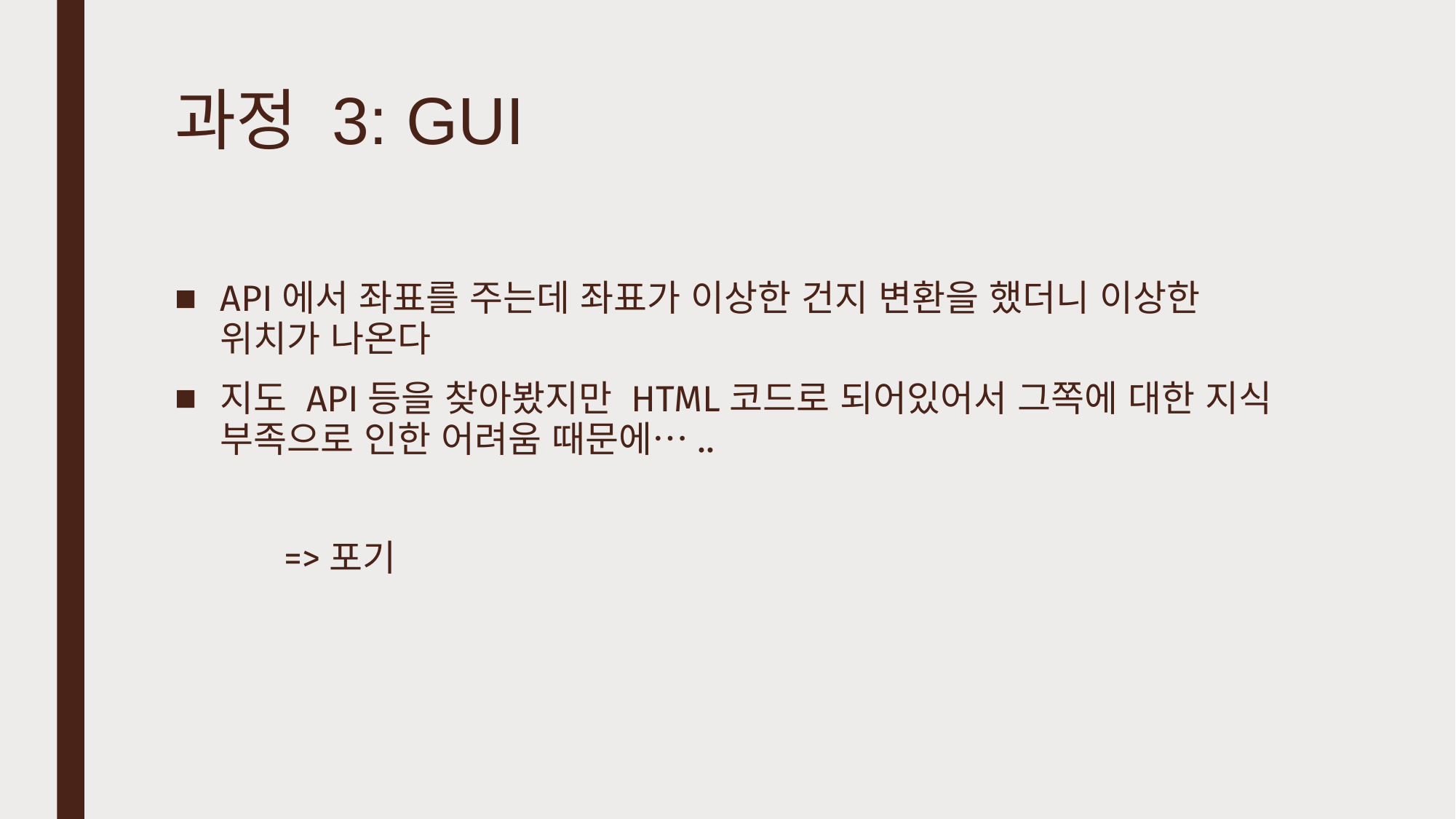

# 과정 3: GUI
API에서 좌표를 주는데 좌표가 이상한 건지 변환을 했더니 이상한 위치가 나온다
지도 API등을 찾아봤지만 HTML코드로 되어있어서 그쪽에 대한 지식 부족으로 인한 어려움 때문에…..

	=>포기